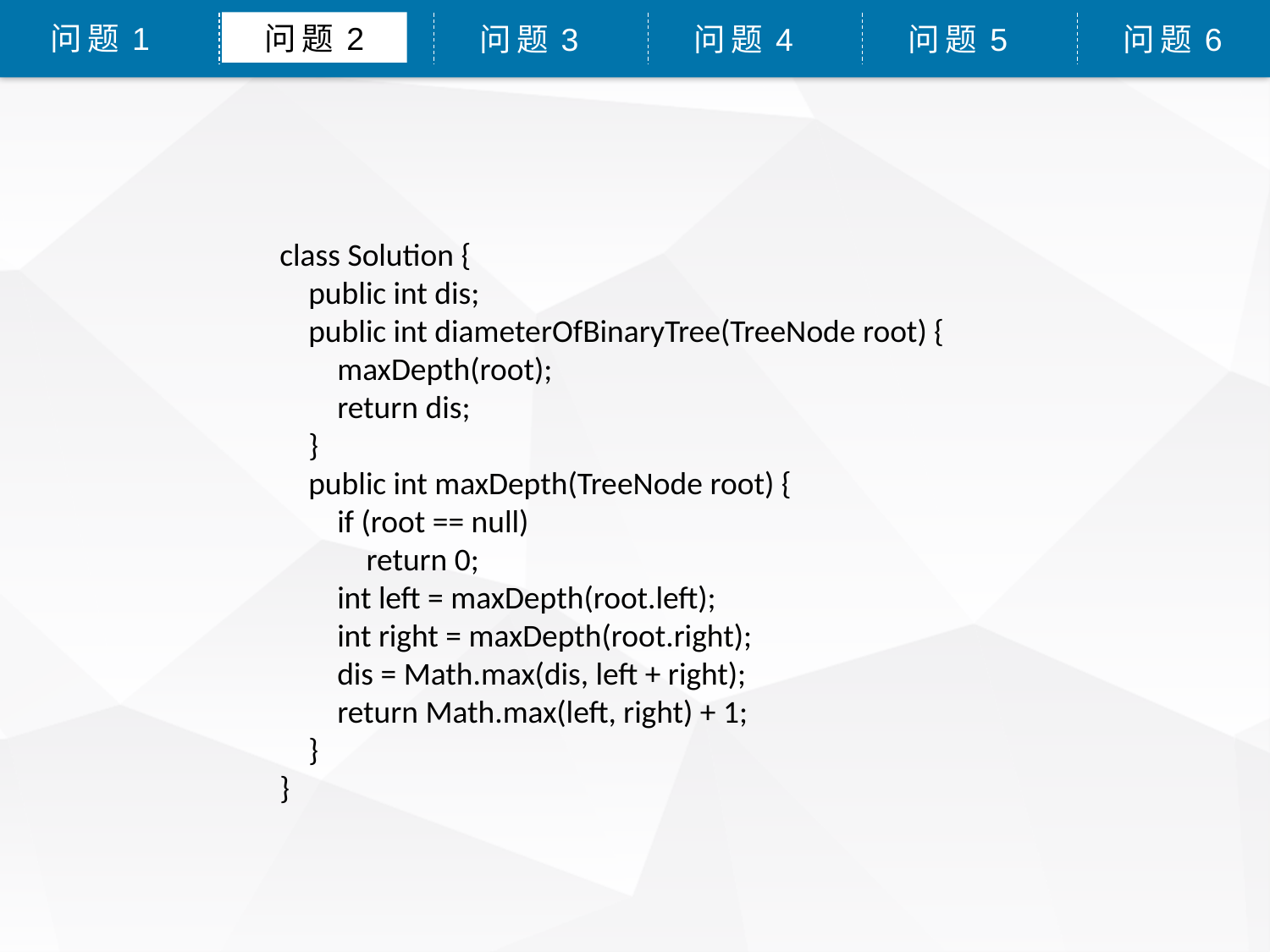

问题1
问题2
问题3
问题4
问题5
问题6
class Solution {
    public int dis;
    public int diameterOfBinaryTree(TreeNode root) {
        maxDepth(root);
        return dis;
    }
    public int maxDepth(TreeNode root) {
        if (root == null)
            return 0;
        int left = maxDepth(root.left);
        int right = maxDepth(root.right);
        dis = Math.max(dis, left + right);
        return Math.max(left, right) + 1;
    }
}